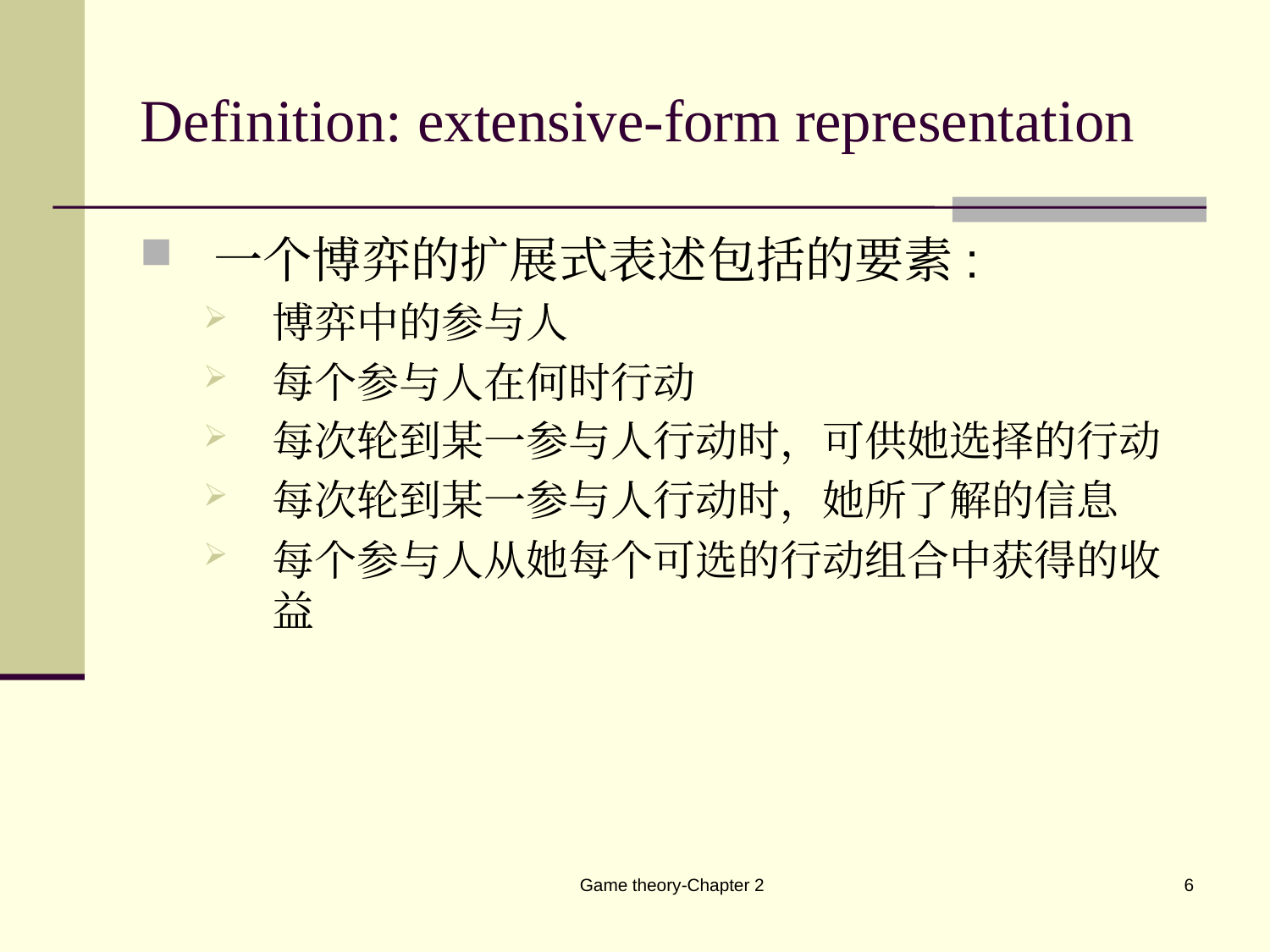

# Definition: extensive-form representation
一个博弈的扩展式表述包括的要素:
博弈中的参与人
每个参与人在何时行动
每次轮到某一参与人行动时，可供她选择的行动
每次轮到某一参与人行动时，她所了解的信息
每个参与人从她每个可选的行动组合中获得的收益

Game theory-Chapter 2
6